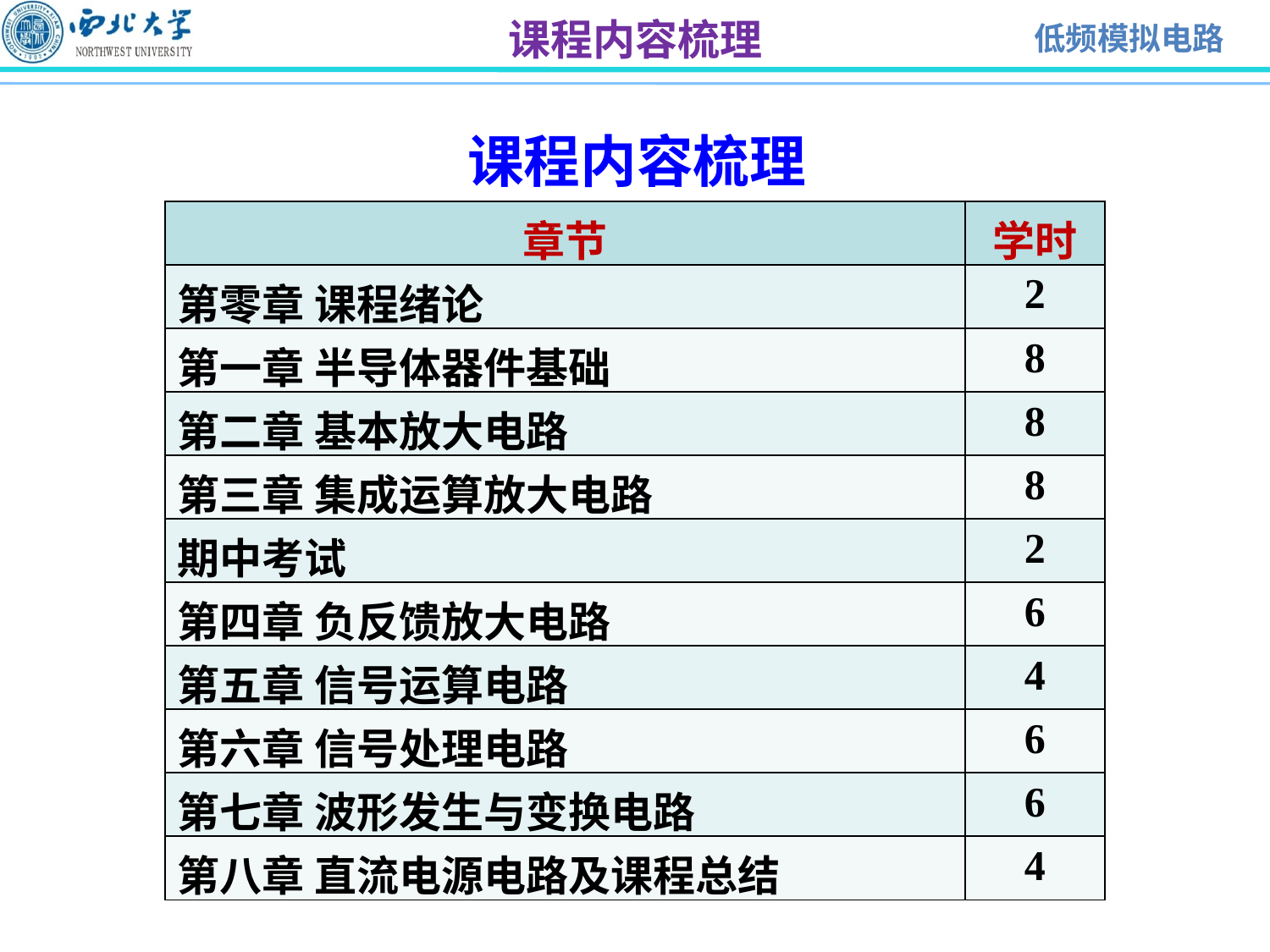

课程内容梳理
课程内容梳理
| 章节 | 学时 |
| --- | --- |
| 第零章 课程绪论 | 2 |
| 第一章 半导体器件基础 | 8 |
| 第二章 基本放大电路 | 8 |
| 第三章 集成运算放大电路 | 8 |
| 期中考试 | 2 |
| 第四章 负反馈放大电路 | 6 |
| 第五章 信号运算电路 | 4 |
| 第六章 信号处理电路 | 6 |
| 第七章 波形发生与变换电路 | 6 |
| 第八章 直流电源电路及课程总结 | 4 |
22